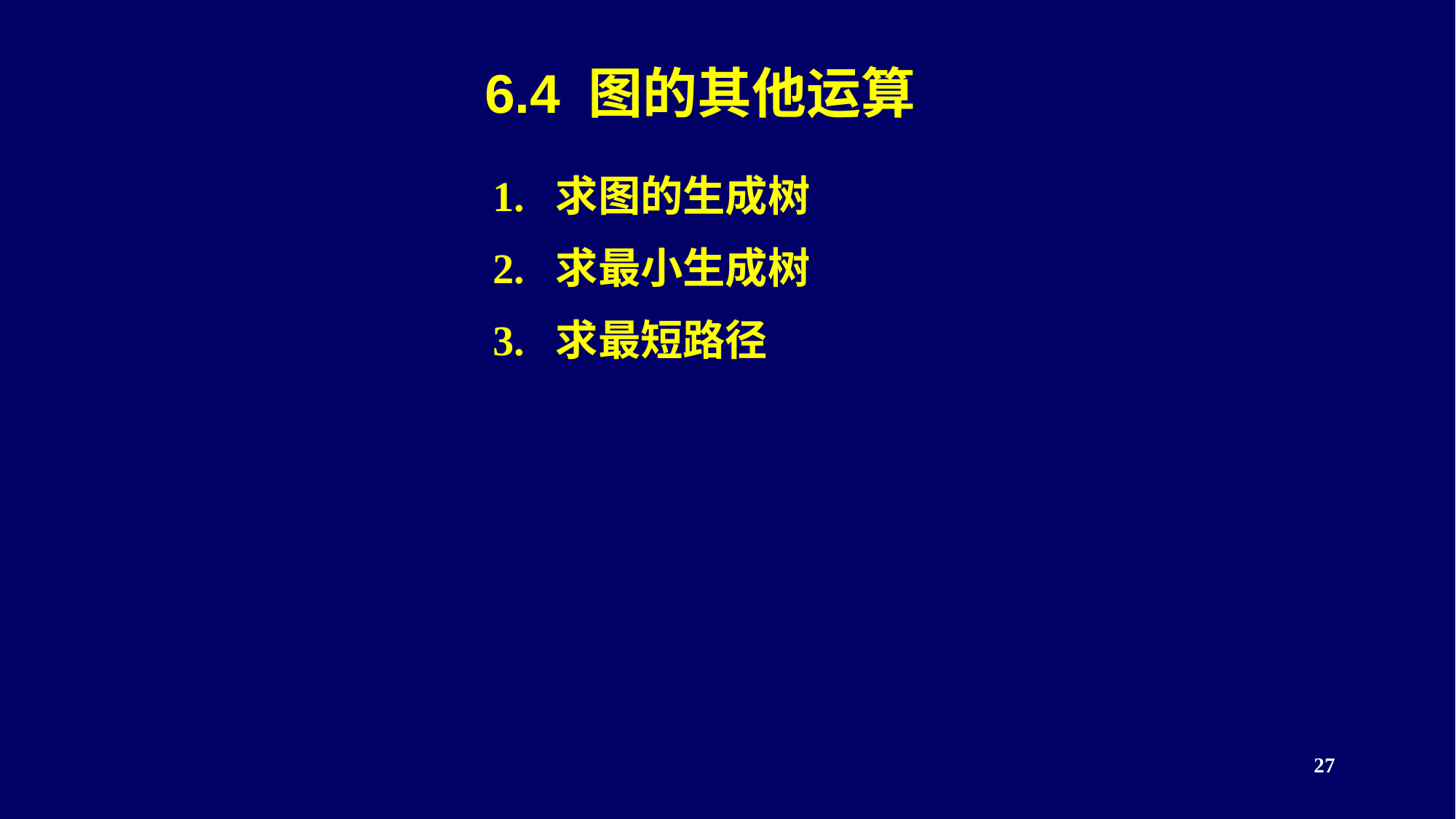

# 6.4 图的其他运算
1.  求图的生成树
2.  求最小生成树
3.  求最短路径
27